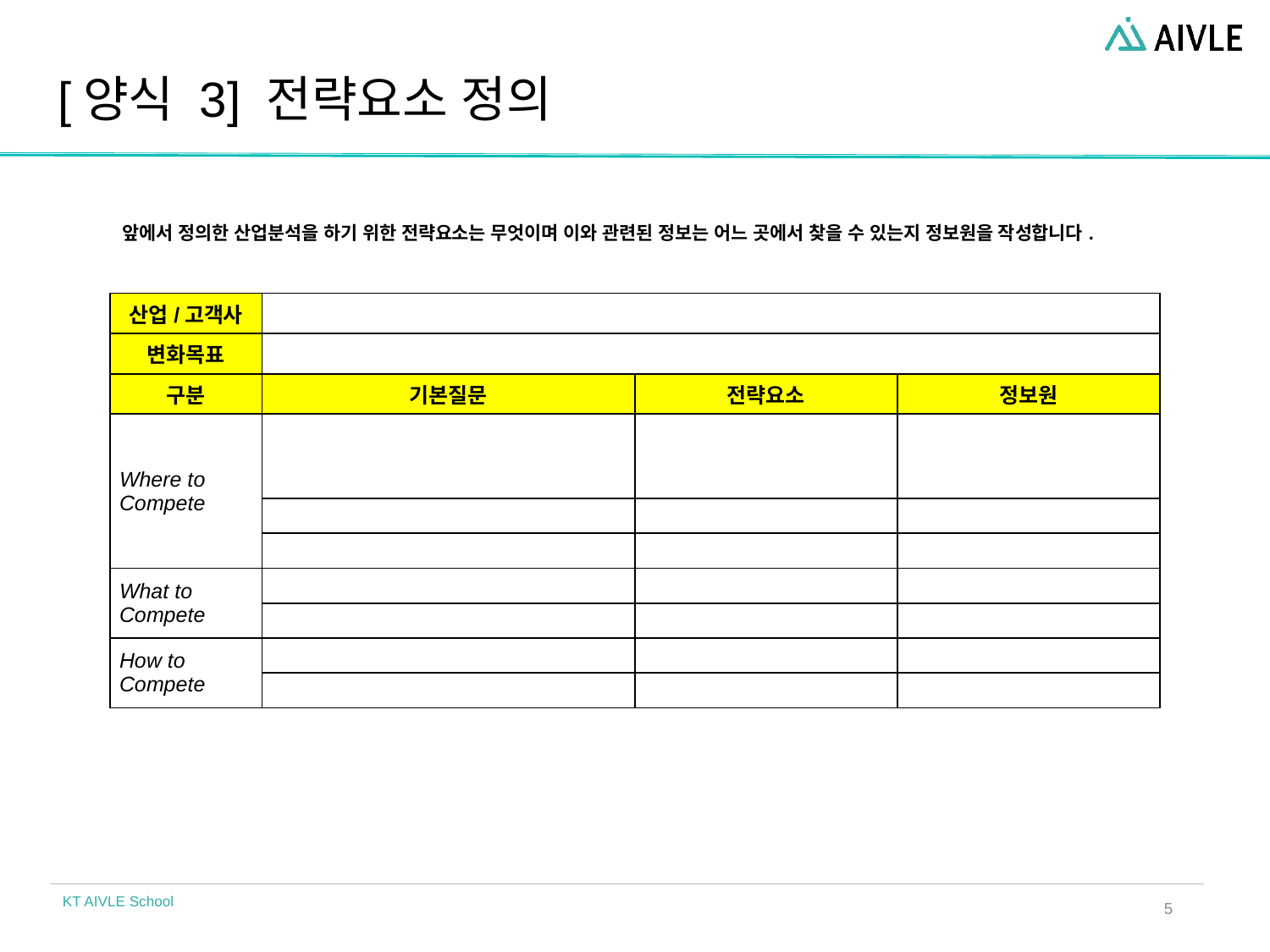

# [양식 3] 전략요소 정의
앞에서 정의한 산업분석을 하기 위한 전략요소는 무엇이며 이와 관련된 정보는 어느 곳에서 찾을 수 있는지 정보원을 작성합니다.
| 산업/고객사 |  |  |  |
| --- | --- | --- | --- |
| 변화목표 |  |  |  |
| 구분 | 기본질문 | 전략요소 | 정보원 |
| Where to Compete |  |  |  |
|  |  |  |  |
|  |  |  |  |
| What to Compete |  |  |  |
|  |  |  |  |
| How to Compete |  |  |  |
|  |  |  |  |